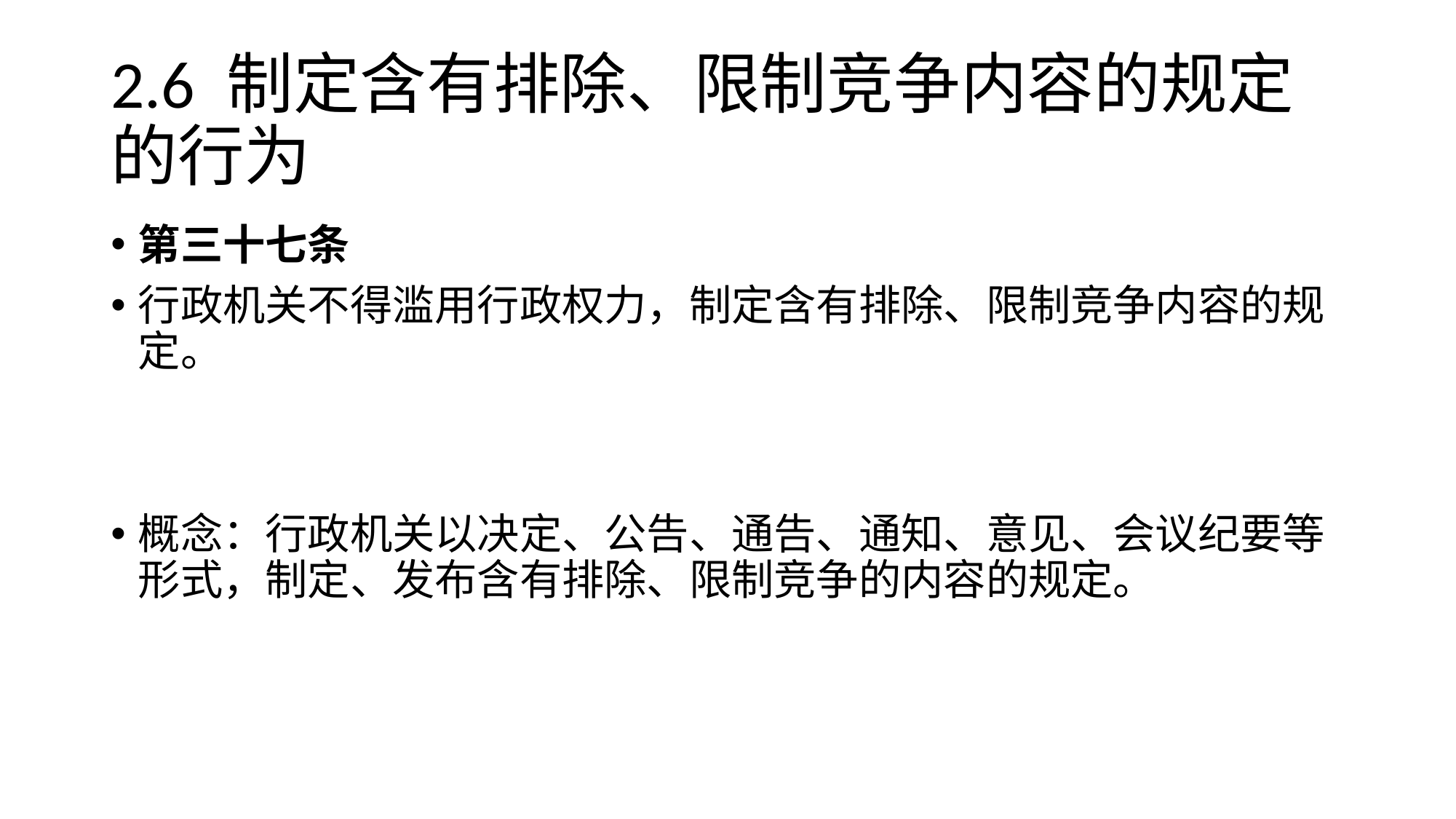

# 2.6 制定含有排除、限制竞争内容的规定的行为
第三十七条
行政机关不得滥用行政权力，制定含有排除、限制竞争内容的规定。

概念：行政机关以决定、公告、通告、通知、意见、会议纪要等形式，制定、发布含有排除、限制竞争的内容的规定。